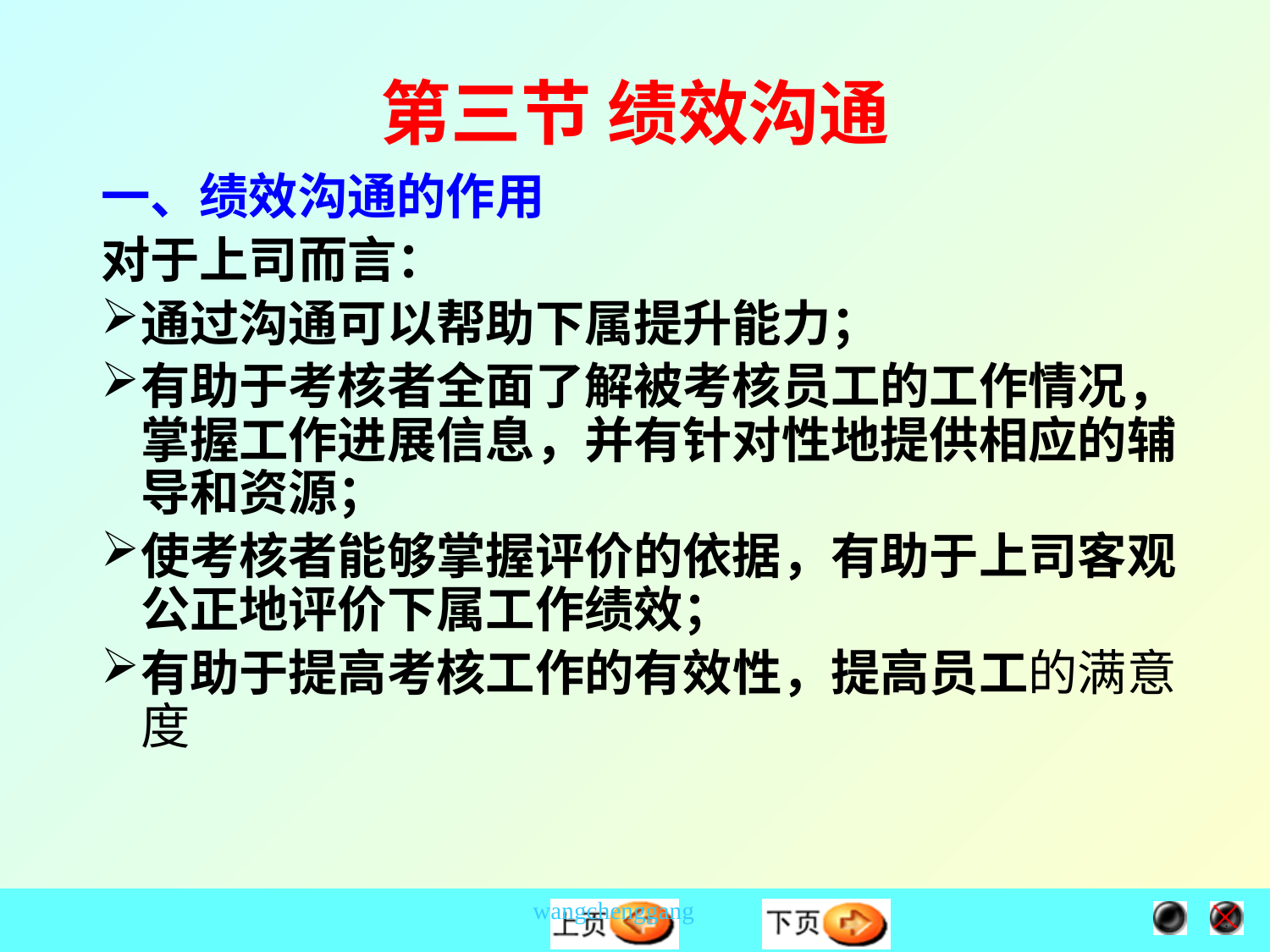

# 第三节 绩效沟通
一、绩效沟通的作用
对于上司而言：
通过沟通可以帮助下属提升能力；
有助于考核者全面了解被考核员工的工作情况，掌握工作进展信息，并有针对性地提供相应的辅导和资源；
使考核者能够掌握评价的依据，有助于上司客观公正地评价下属工作绩效；
有助于提高考核工作的有效性，提高员工的满意度
wangchenggang